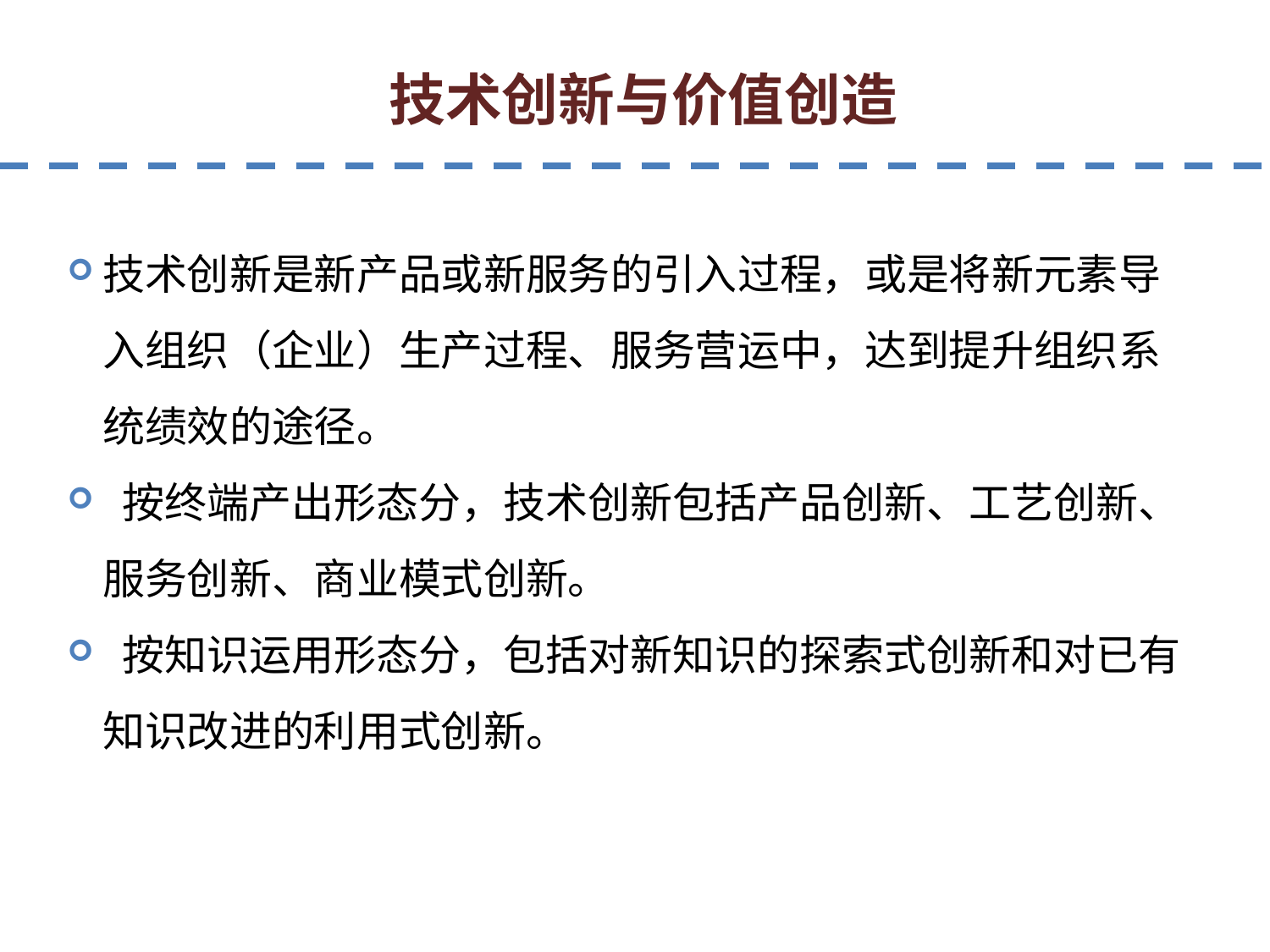

技术创新与价值创造
技术创新是新产品或新服务的引入过程，或是将新元素导入组织（企业）生产过程、服务营运中，达到提升组织系统绩效的途径。
 按终端产出形态分，技术创新包括产品创新、工艺创新、服务创新、商业模式创新。
 按知识运用形态分，包括对新知识的探索式创新和对已有知识改进的利用式创新。